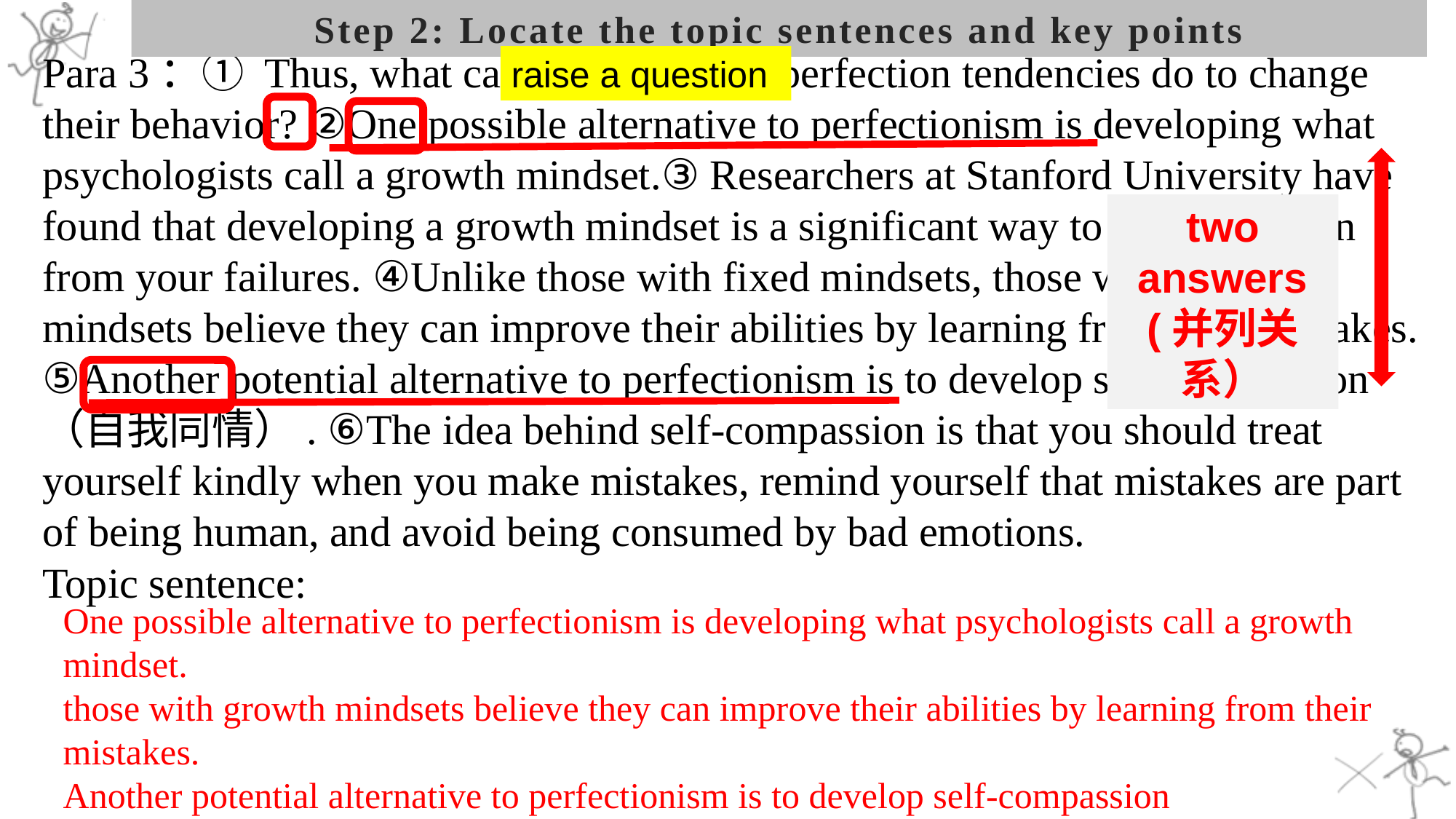

# Step 2: Locate the topic sentences and key points
Para 3：① Thus, what can someone with perfection tendencies do to change their behavior? ②One possible alternative to perfectionism is developing what psychologists call a growth mindset.③ Researchers at Stanford University have found that developing a growth mindset is a significant way to help you learn from your failures. ④Unlike those with fixed mindsets, those with growth mindsets believe they can improve their abilities by learning from their mistakes. ⑤Another potential alternative to perfectionism is to develop self-compassion（自我同情）. ⑥The idea behind self-compassion is that you should treat yourself kindly when you make mistakes, remind yourself that mistakes are part of being human, and avoid being consumed by bad emotions.
raise a question

two answers
(并列关系）

Topic sentence:
One possible alternative to perfectionism is developing what psychologists call a growth mindset.
those with growth mindsets believe they can improve their abilities by learning from their mistakes.
Another potential alternative to perfectionism is to develop self-compassion